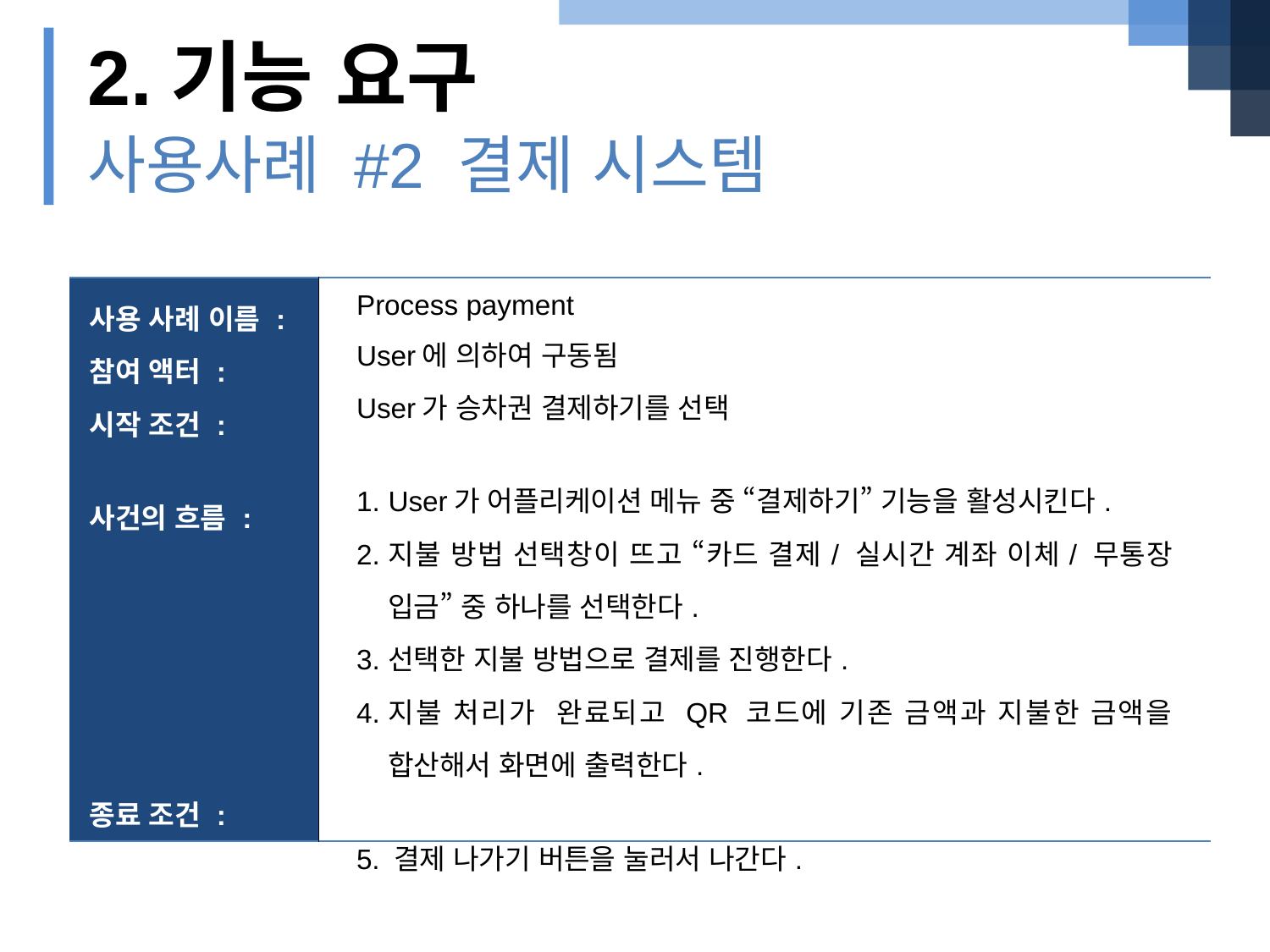

2.기능 요구

사용사례 #2 결제 시스템
| 사용 사례 이름 : 참여 액터 : 시작 조건 : 사건의 흐름 : 종료 조건 : | Process payment User에 의하여 구동됨 User가 승차권 결제하기를 선택 User가 어플리케이션 메뉴 중 “결제하기” 기능을 활성시킨다. 지불 방법 선택창이 뜨고 “카드 결제/ 실시간 계좌 이체/ 무통장 입금” 중 하나를 선택한다. 선택한 지불 방법으로 결제를 진행한다. 지불 처리가 완료되고 QR 코드에 기존 금액과 지불한 금액을 합산해서 화면에 출력한다. 5. 결제 나가기 버튼을 눌러서 나간다. |
| --- | --- |